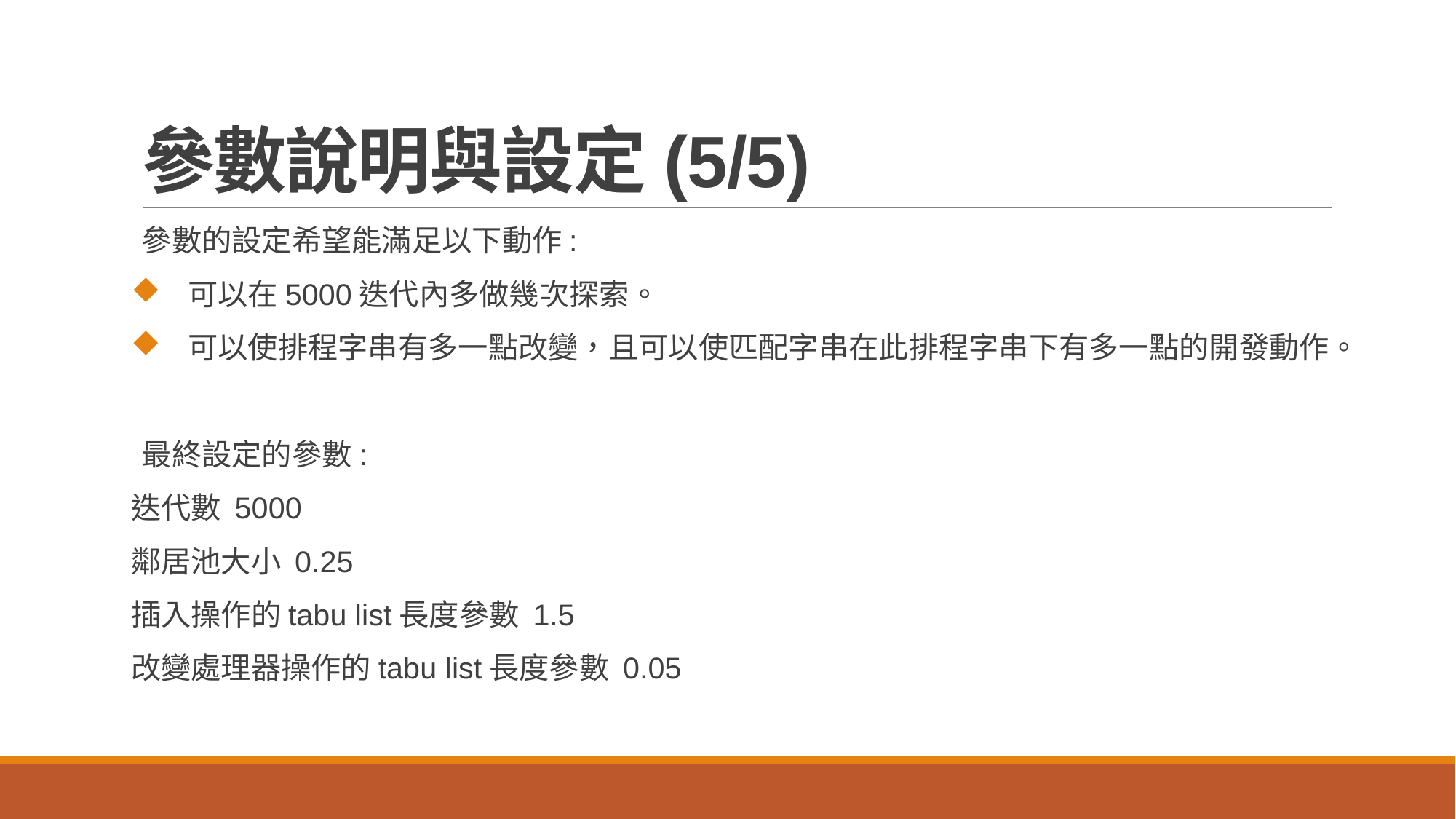

# 參數說明與設定(5/5)
參數的設定希望能滿足以下動作:
   可以在5000迭代內多做幾次探索。
   可以使排程字串有多一點改變，且可以使匹配字串在此排程字串下有多一點的開發動作。

最終設定的參數:
迭代數 5000
鄰居池大小 0.25
插入操作的tabu list長度參數 1.5
改變處理器操作的tabu list長度參數 0.05